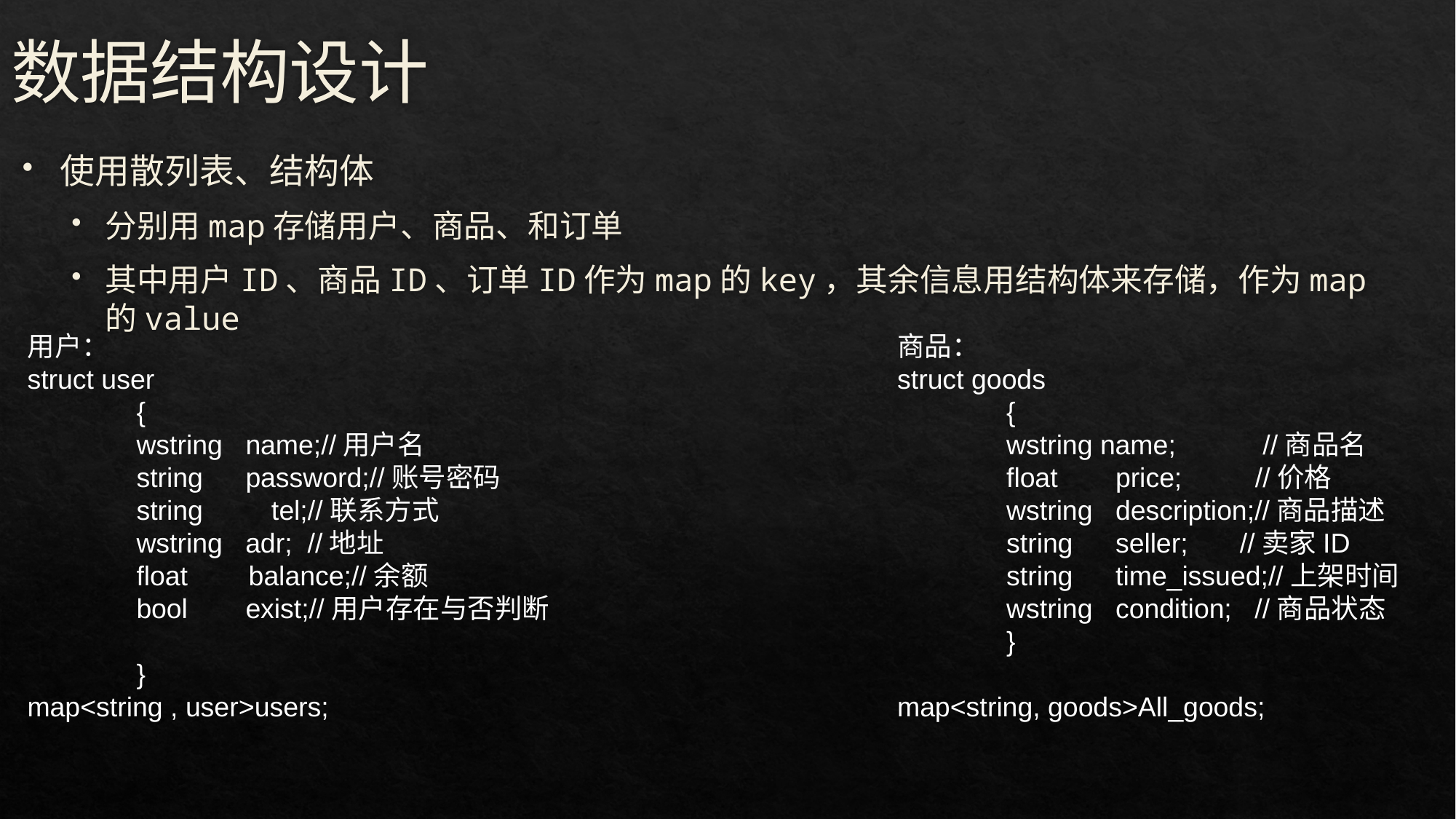

# 数据结构设计
使用散列表、结构体
分别用map存储用户、商品、和订单
其中用户ID、商品ID、订单ID作为map的key，其余信息用结构体来存储，作为map的value

用户：
struct user
	{
	wstring	name;//用户名
	string	password;//账号密码
	string         tel;//联系方式
	wstring   adr;  //地址
	float        balance;//余额
	bool	exist;//用户存在与否判断

	}
map<string , user>users;
商品：
struct goods
	{
	wstring name;	     //商品名
	float	price;	    //价格
	wstring	description;//商品描述
	string 	seller;	  //卖家ID
	string	time_issued;//上架时间
	wstring	condition;   //商品状态
	}

map<string, goods>All_goods;